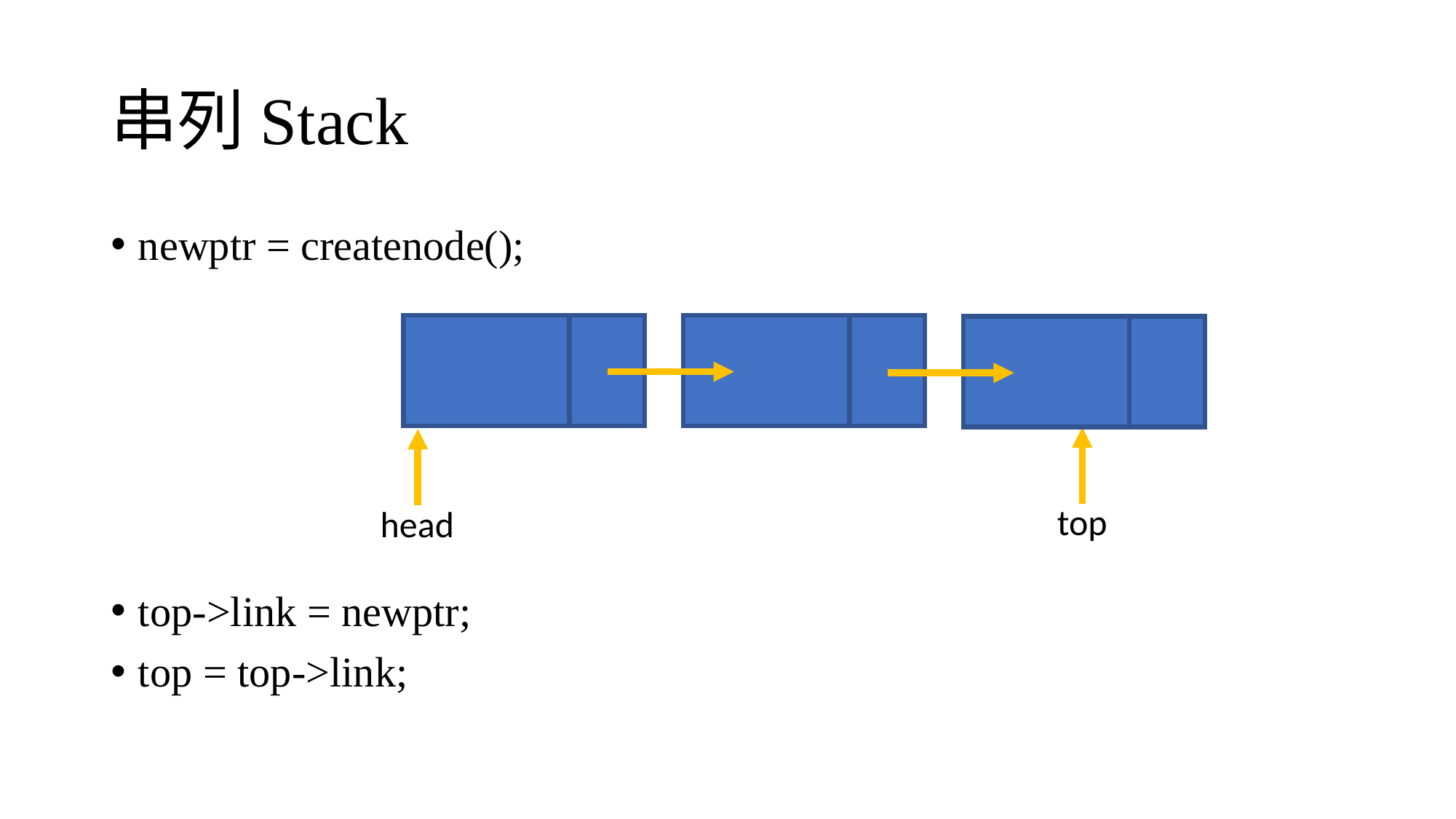

# 串列Stack
newptr = createnode();

top->link = newptr;
top = top->link;

top
head